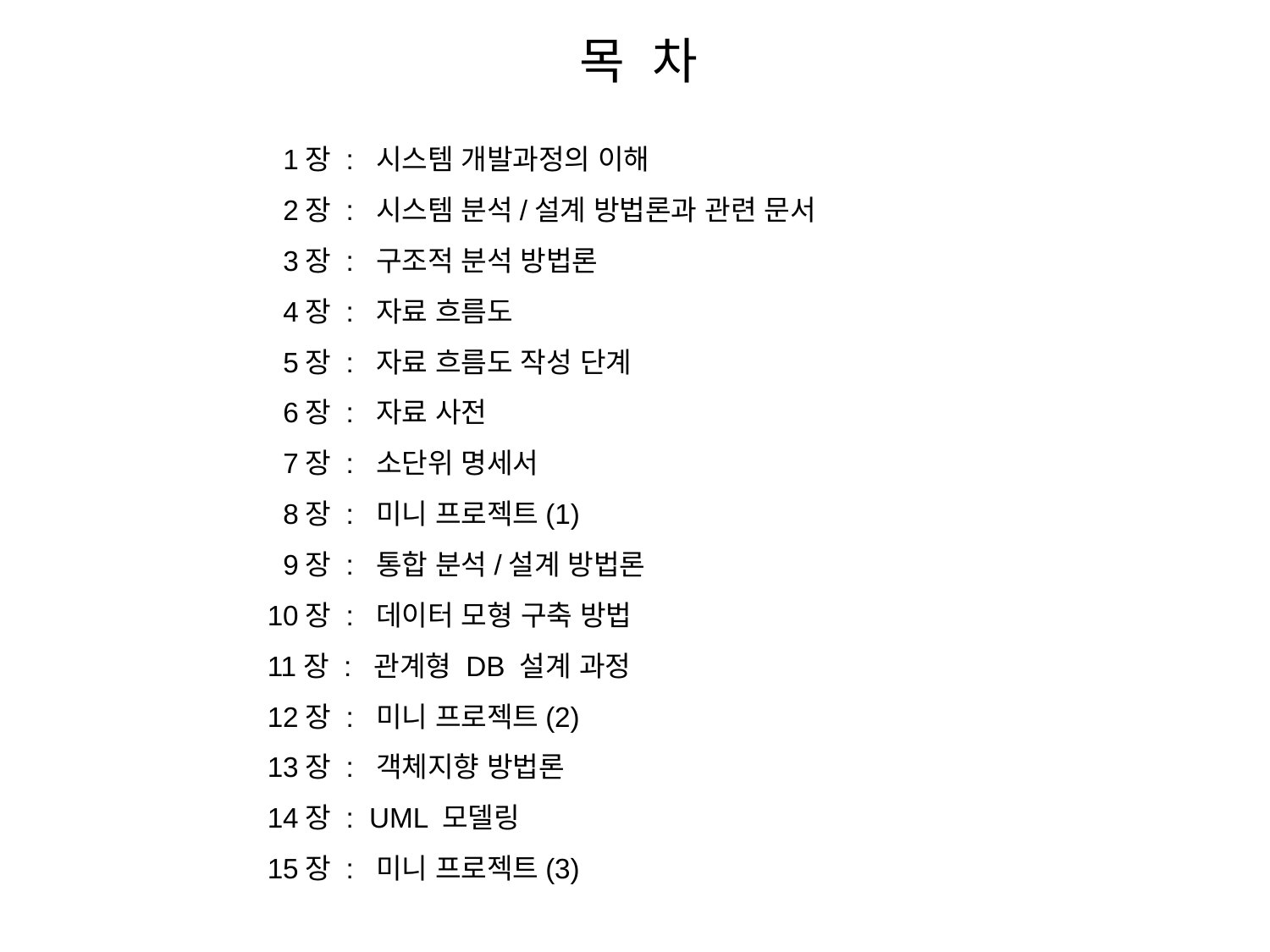

목  차
  1장 :  시스템 개발과정의 이해
  2장 :  시스템 분석/설계 방법론과 관련 문서
  3장 :  구조적 분석 방법론
  4장 :  자료 흐름도
  5장 :  자료 흐름도 작성 단계
  6장 :  자료 사전
  7장 :  소단위 명세서
  8장 :  미니 프로젝트(1)
  9장 :  통합 분석/설계 방법론
10장 :  데이터 모형 구축 방법
11장 :  관계형 DB 설계 과정
12장 :  미니 프로젝트(2)
13장 :  객체지향 방법론
14장 :  UML 모델링
15장 :  미니 프로젝트(3)